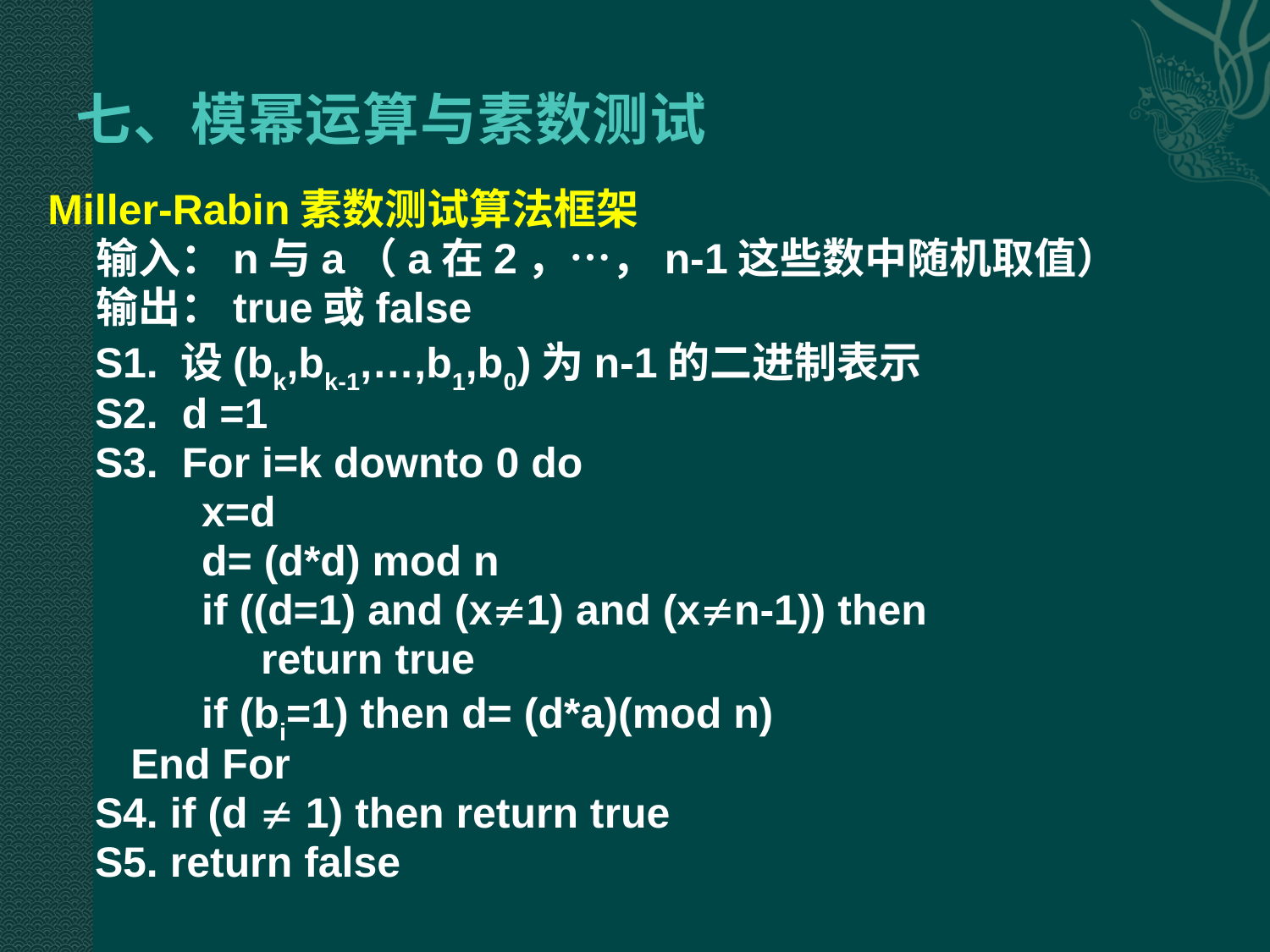

# 七、模幂运算与素数测试
Miller-Rabin素数测试算法框架
    输入：n与a（a在2，…，n-1这些数中随机取值）
    输出：true或false
    S1. 设(bk,bk-1,…,b1,b0)为n-1的二进制表示
    S2.  d =1
    S3.  For i=k downto 0 do
             x=d
             d= (d*d) mod n
             if ((d=1) and (x≠1) and (x≠n-1)) then
                  return true
             if (bi=1) then d= (d*a)(mod n)
	   End For
    S4. if (d ≠ 1) then return true
    S5. return false